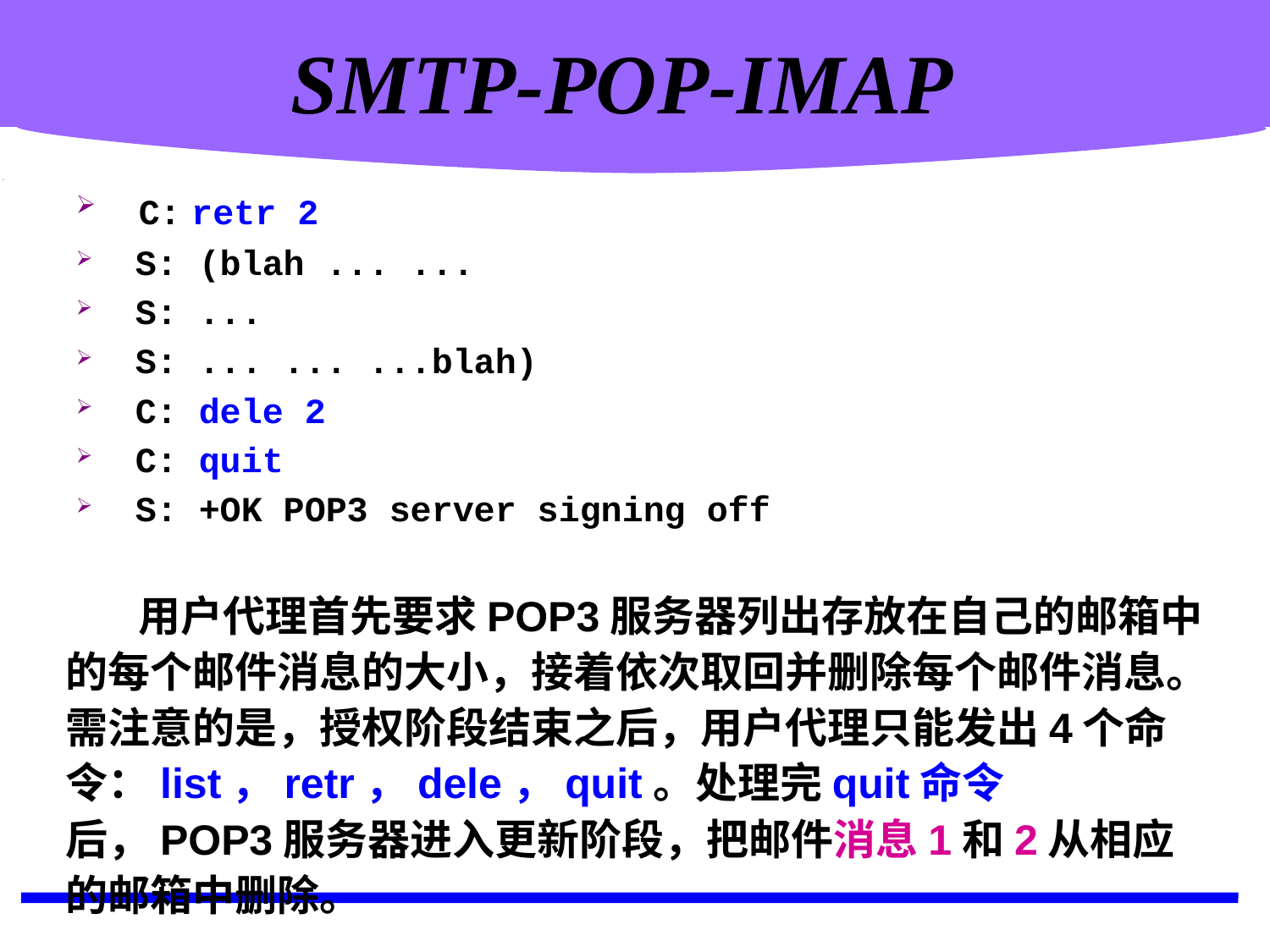

计算机网络概述
SMTP-POP-IMAP

   C: retr 2
  S: (blah ... ...
  S: ...
  S: ... ... ...blah)
  C: dele 2
  C: quit
  S: +OK POP3 server signing off

        用户代理首先要求POP3服务器列出存放在自己的邮箱中的每个邮件消息的大小，接着依次取回并删除每个邮件消息。需注意的是，授权阶段结束之后，用户代理只能发出4个命令：list，retr，dele，quit。处理完quit命令后，POP3服务器进入更新阶段，把邮件消息1和2从相应的邮箱中删除。